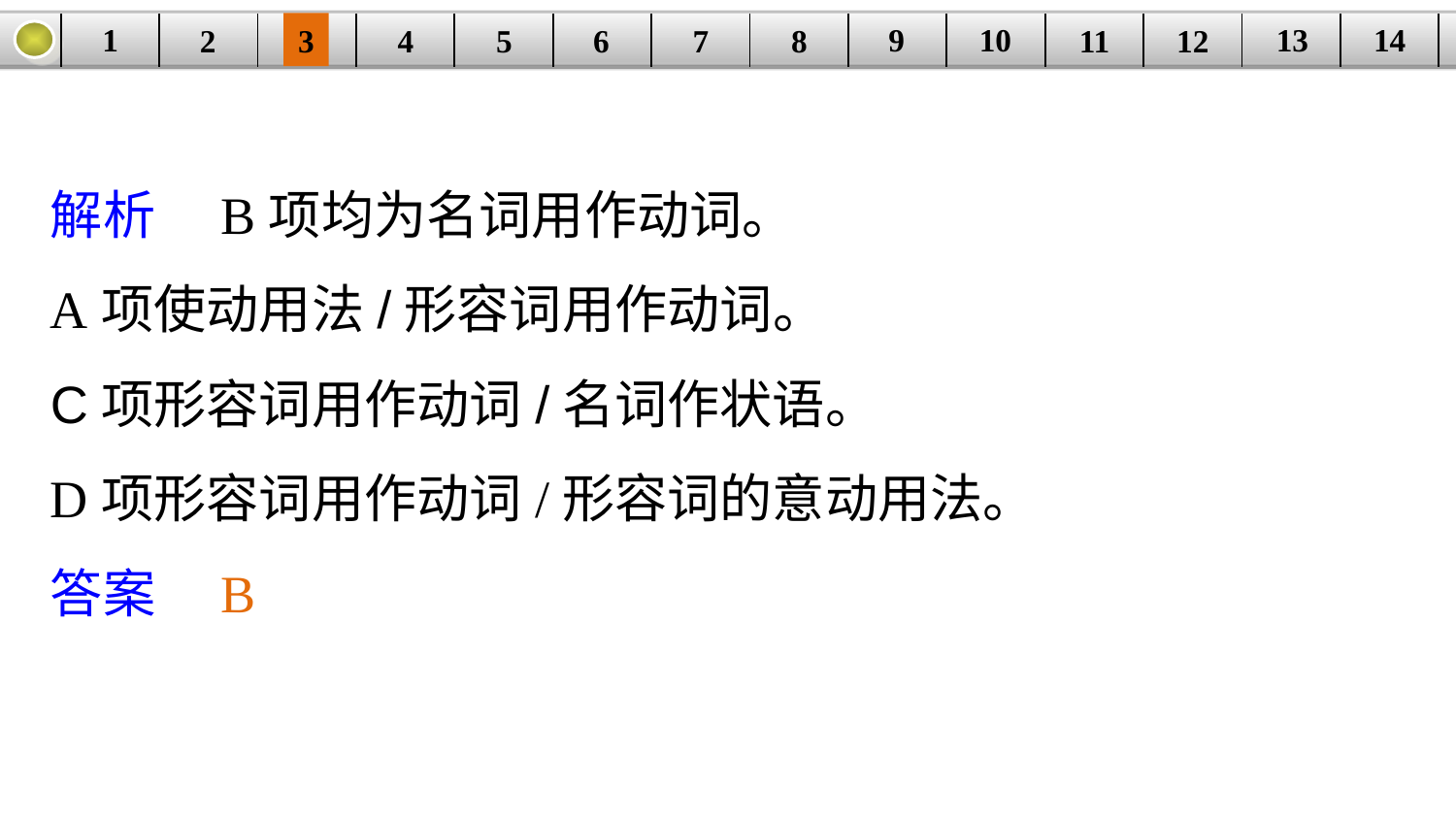

14
9
10
1
13
3
4
5
6
8
11
2
12
|  |  |  |  |  |  |  |  |  |  |  |  |  |  |
| --- | --- | --- | --- | --- | --- | --- | --- | --- | --- | --- | --- | --- | --- |
7

解析　B项均为名词用作动词。
A项使动用法/形容词用作动词。
C项形容词用作动词/名词作状语。
D项形容词用作动词/形容词的意动用法。
答案　B